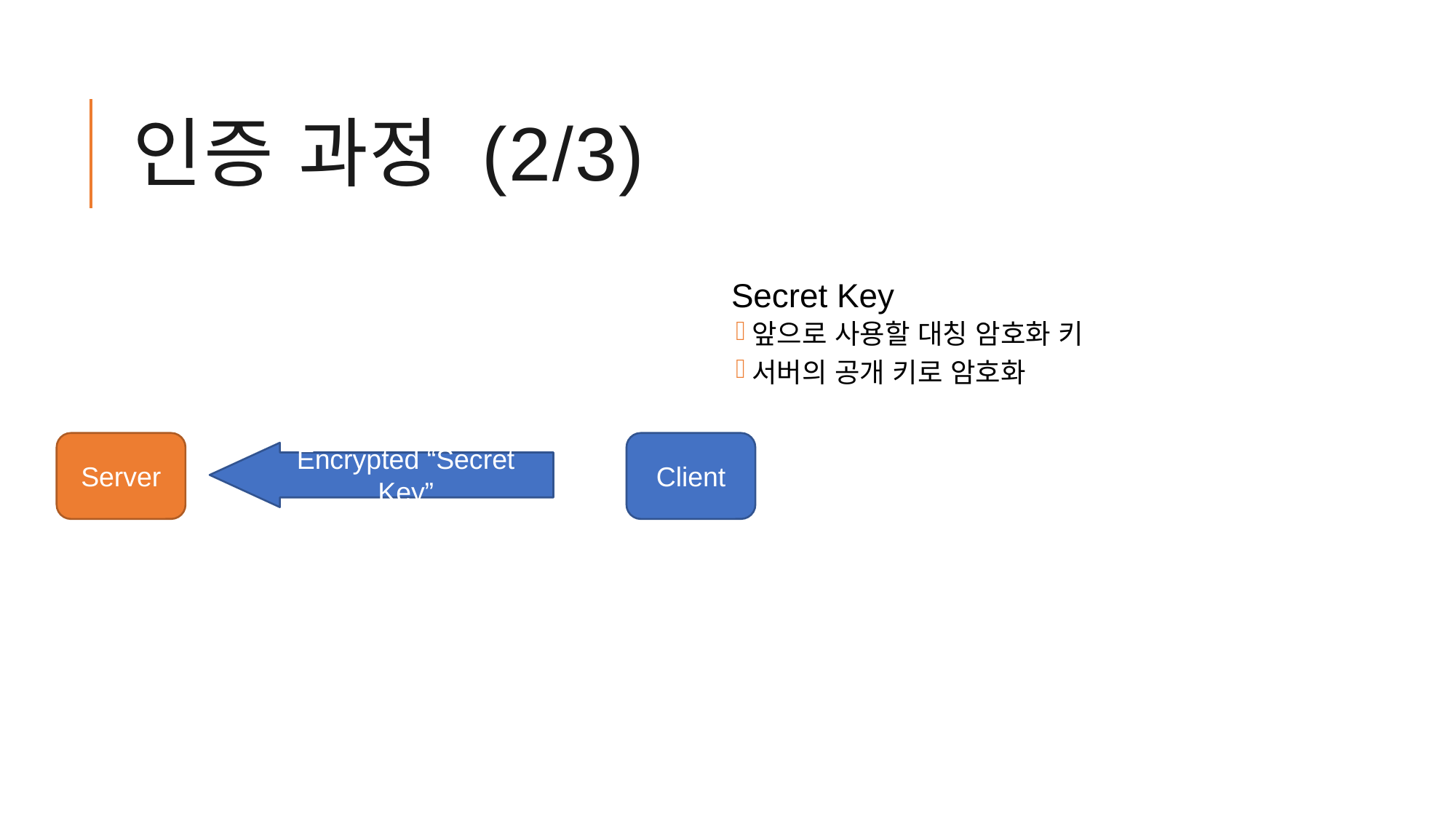

# 인증 과정 (2/3)
Secret Key
앞으로 사용할 대칭 암호화 키
서버의 공개 키로 암호화
Server
Client
Encrypted “Secret Key”